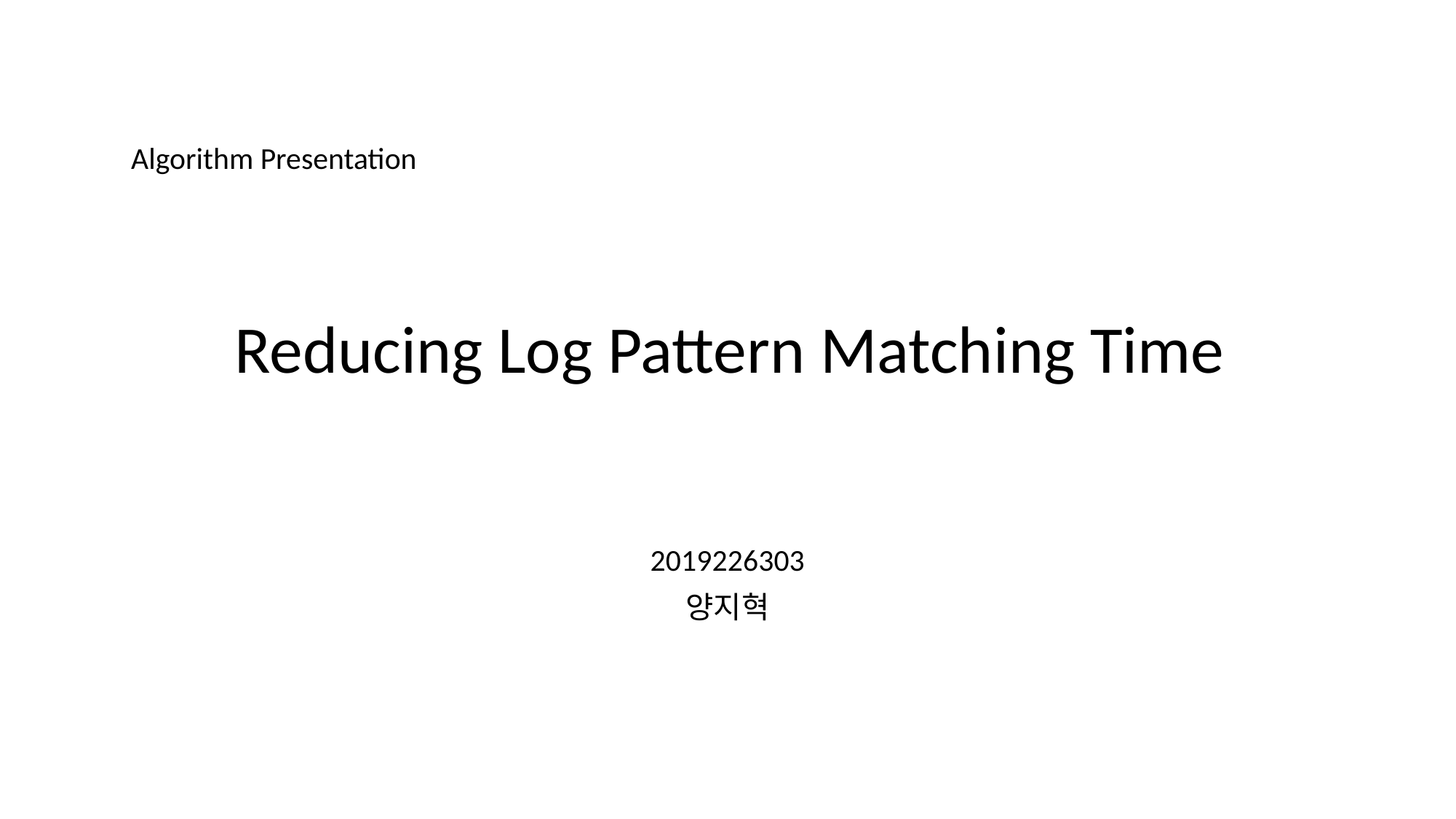

Algorithm Presentation
# Reducing Log Pattern Matching Time
2019226303
양지혁